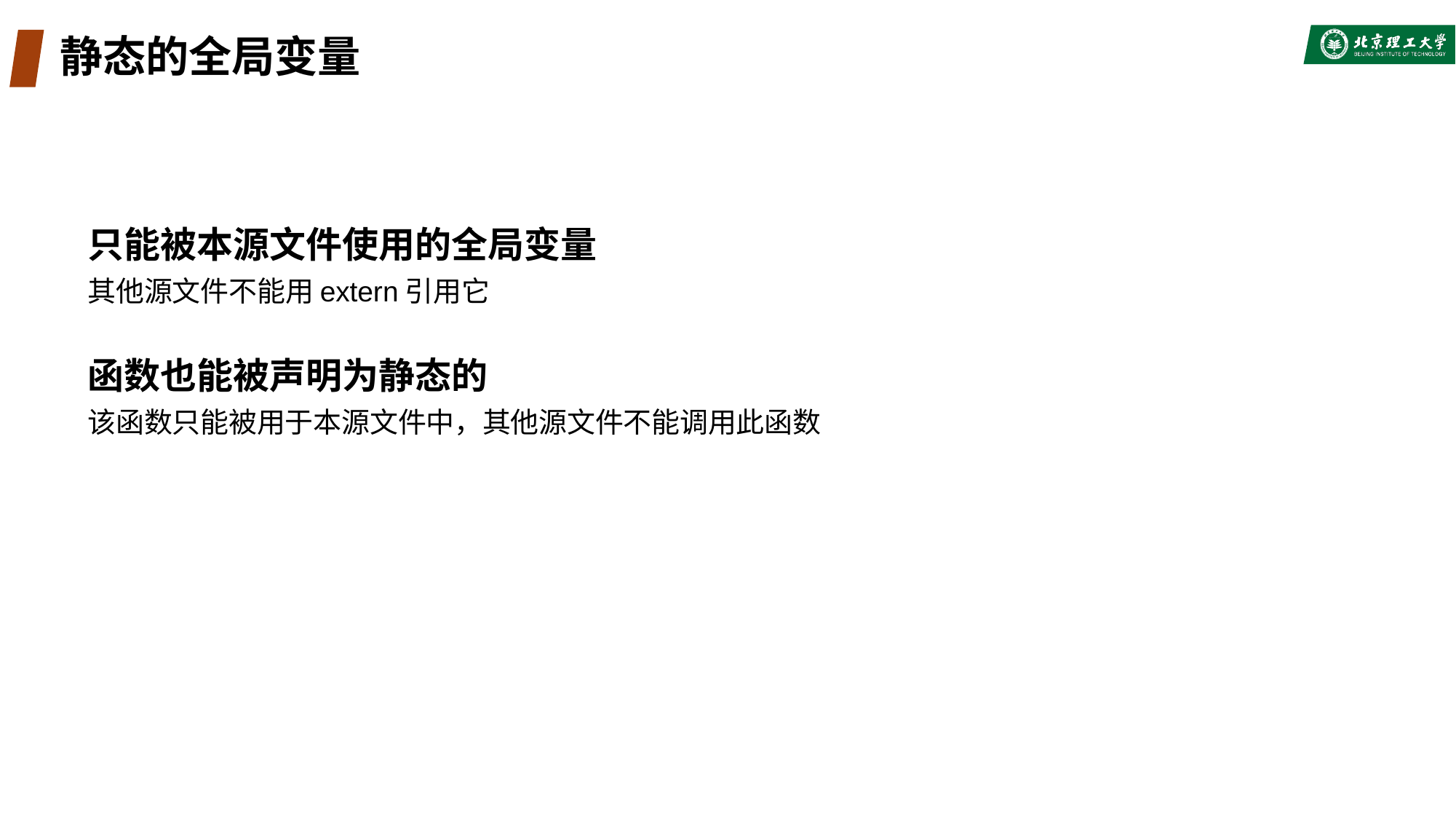

# 静态的全局变量
只能被本源文件使用的全局变量
其他源文件不能用extern引用它
函数也能被声明为静态的
该函数只能被用于本源文件中，其他源文件不能调用此函数